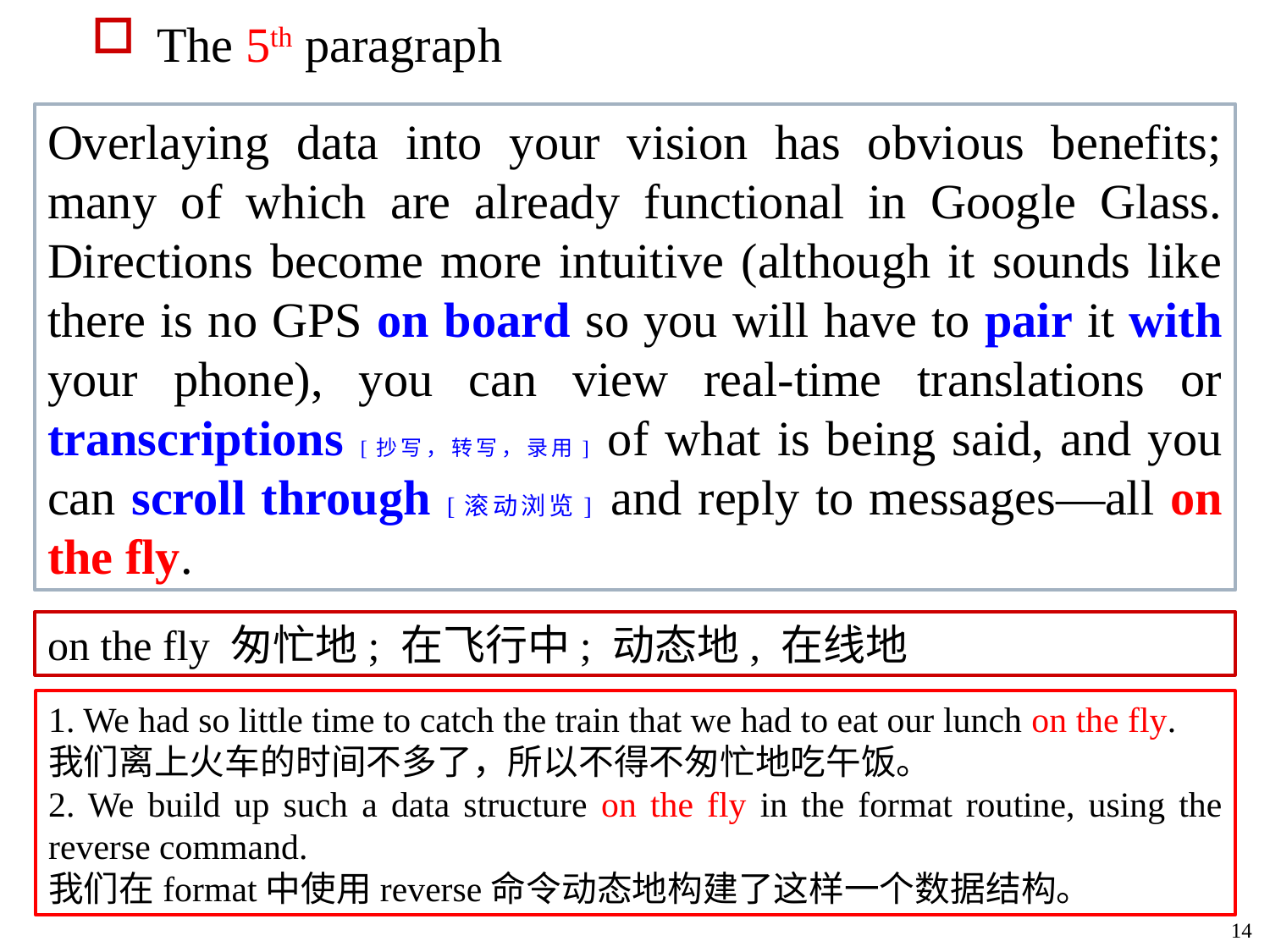

The 5th paragraph
Overlaying data into your vision has obvious benefits; many of which are already functional in Google Glass. Directions become more intuitive (although it sounds like there is no GPS on board so you will have to pair it with your phone), you can view real-time translations or transcriptions [抄写，转写，录用]  of what is being said, and you can scroll through [滚动浏览]  and reply to messages—all on the fly.
on the fly 匆忙地; 在飞行中; 动态地, 在线地
1. We had so little time to catch the train that we had to eat our lunch on the fly.
我们离上火车的时间不多了，所以不得不匆忙地吃午饭。
2. We build up such a data structure on the fly in the format routine, using the reverse command.
我们在format中使用reverse命令动态地构建了这样一个数据结构。
14